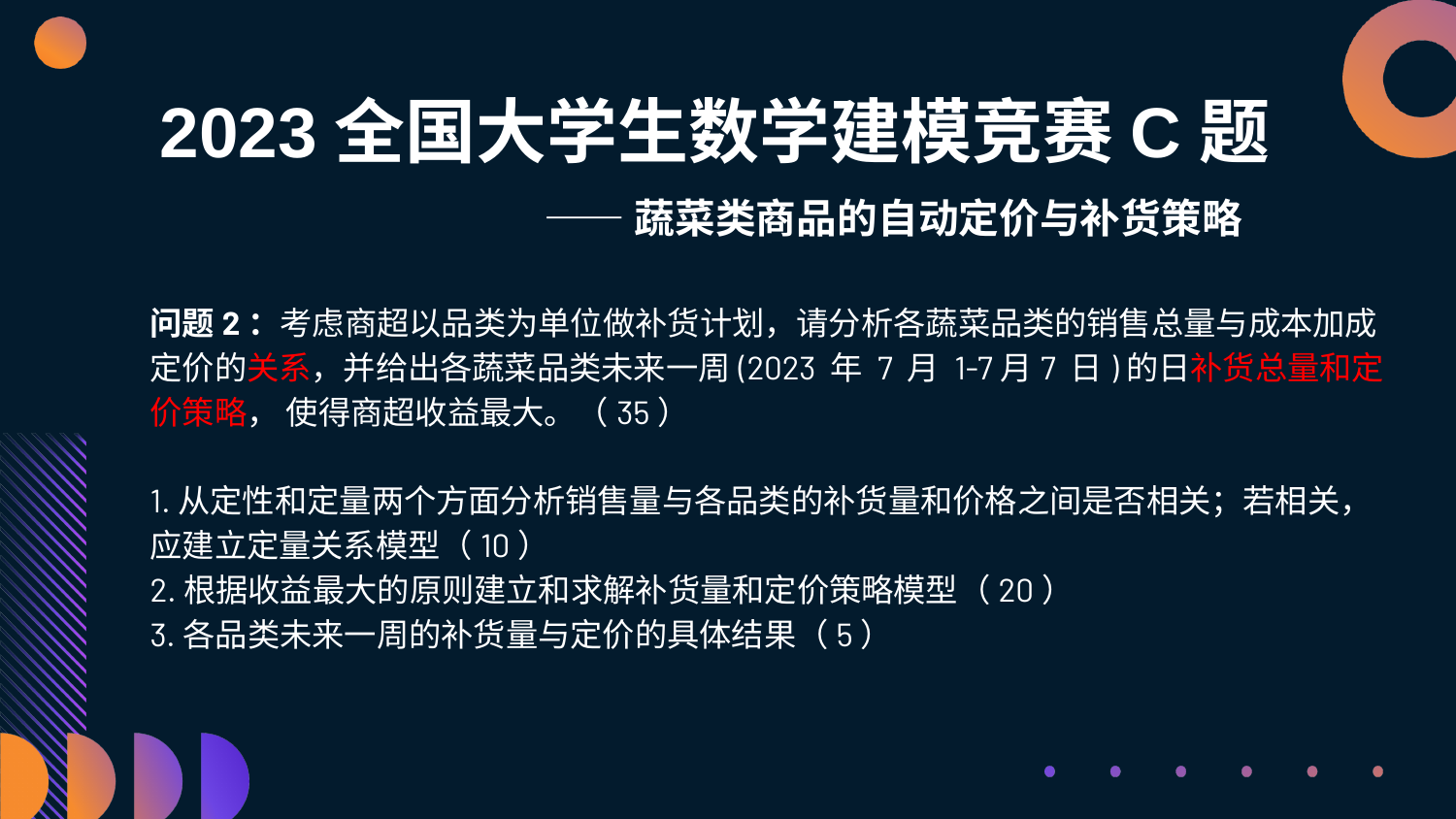

# 2023全国大学生数学建模竞赛C题
——蔬菜类商品的自动定价与补货策略
问题2：考虑商超以品类为单位做补货计划，请分析各蔬菜品类的销售总量与成本加成定价的关系，并给出各蔬菜品类未来一周(2023 年 7 月 1-7月7 日)的日补货总量和定价策略， 使得商超收益最大。（35）

1.从定性和定量两个方面分析销售量与各品类的补货量和价格之间是否相关；若相关，应建立定量关系模型（10）
2.根据收益最大的原则建立和求解补货量和定价策略模型（20）
3.各品类未来一周的补货量与定价的具体结果（5）